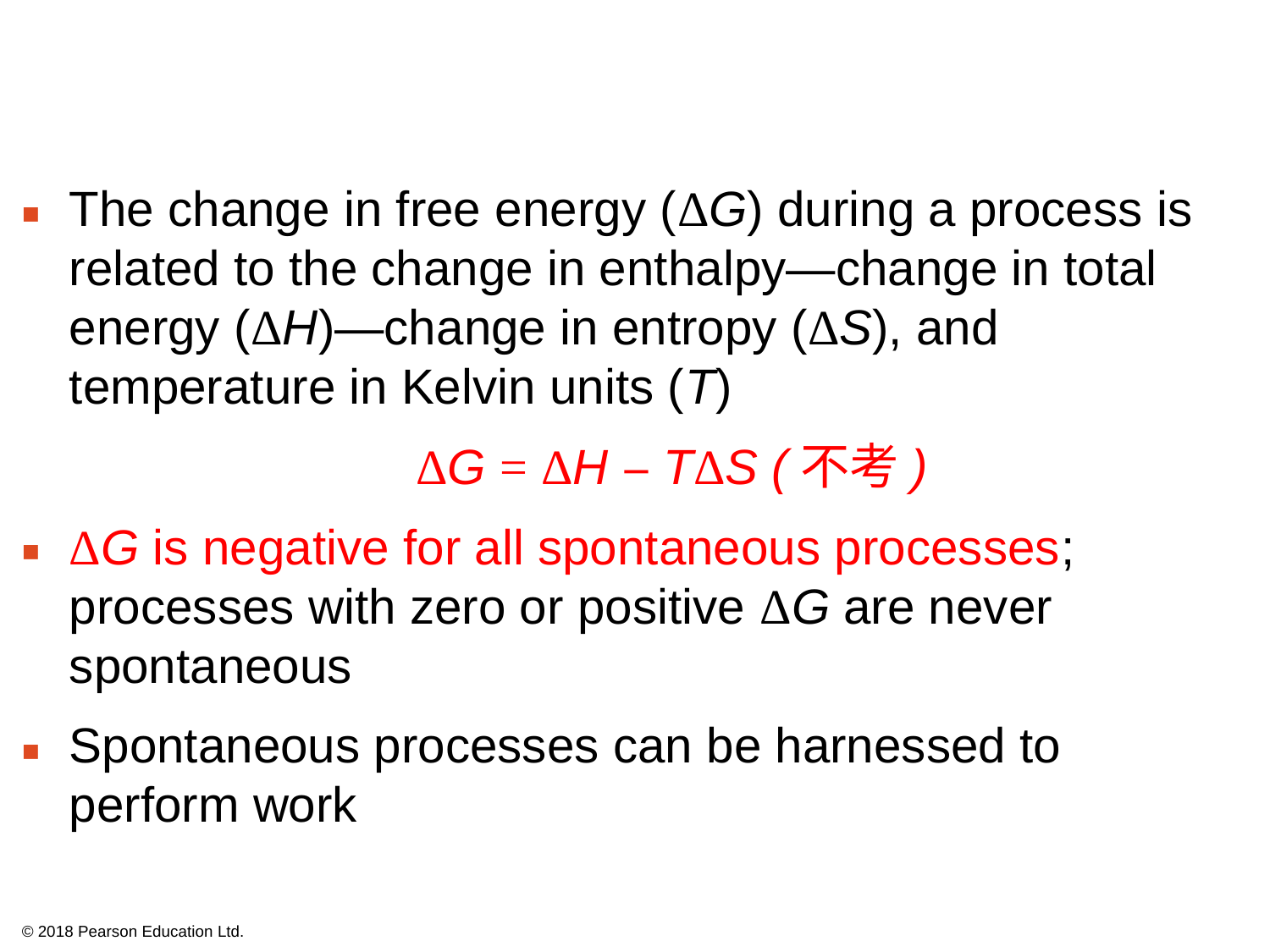

The change in free energy (ΔG) during a process is related to the change in enthalpy—change in total energy (ΔH)—change in entropy (ΔS), and temperature in Kelvin units (T)
			 ΔG = ΔH − TΔS (不考)
ΔG is negative for all spontaneous processes; processes with zero or positive ΔG are never spontaneous
Spontaneous processes can be harnessed to perform work
© 2018 Pearson Education Ltd.